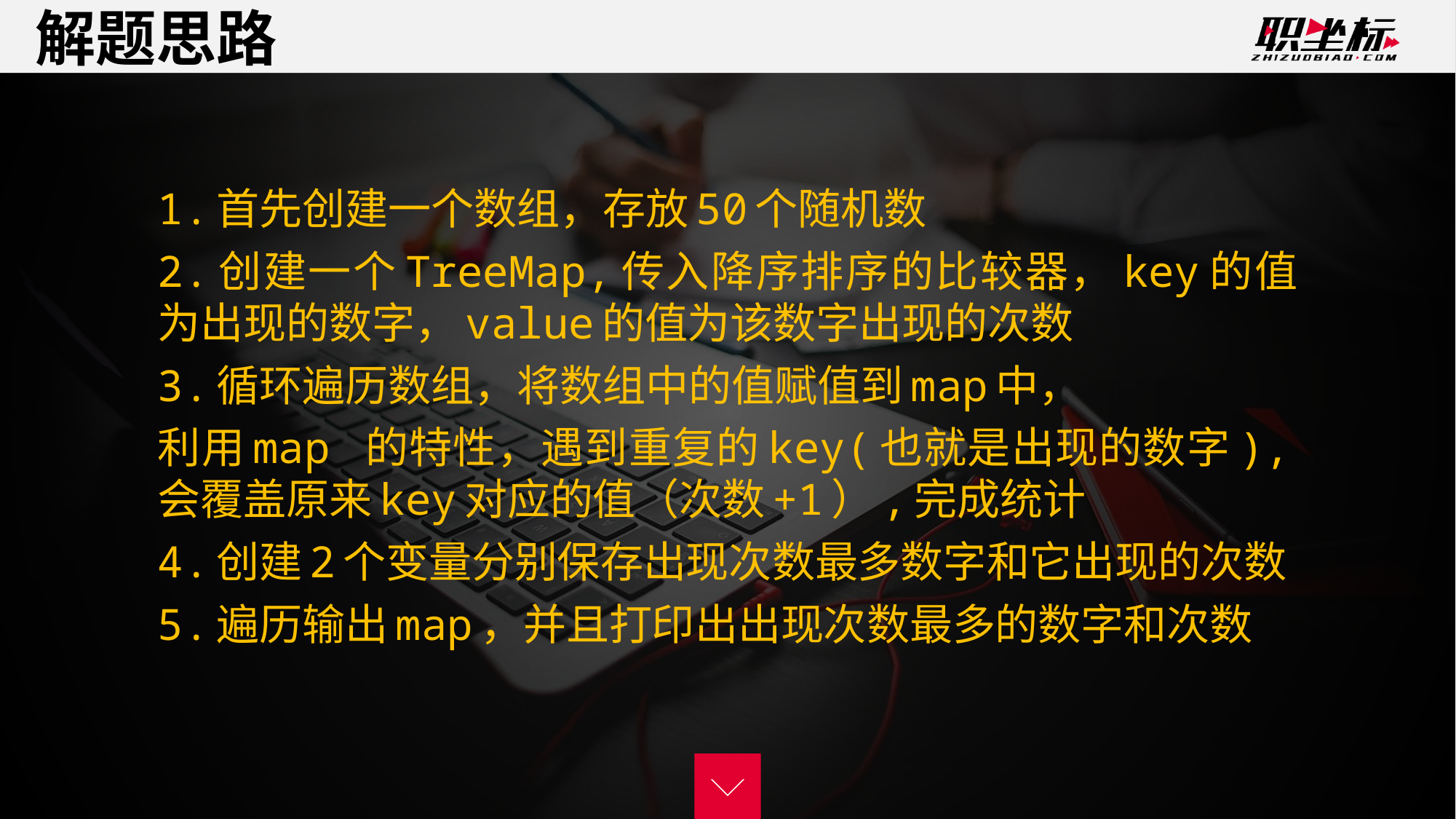

解题思路

1.首先创建一个数组，存放50个随机数
2.创建一个TreeMap,传入降序排序的比较器，key的值为出现的数字，value的值为该数字出现的次数
3.循环遍历数组，将数组中的值赋值到map中，
利用map 的特性，遇到重复的key(也就是出现的数字),会覆盖原来key对应的值（次数+1）,完成统计
4.创建2个变量分别保存出现次数最多数字和它出现的次数
5.遍历输出map，并且打印出出现次数最多的数字和次数